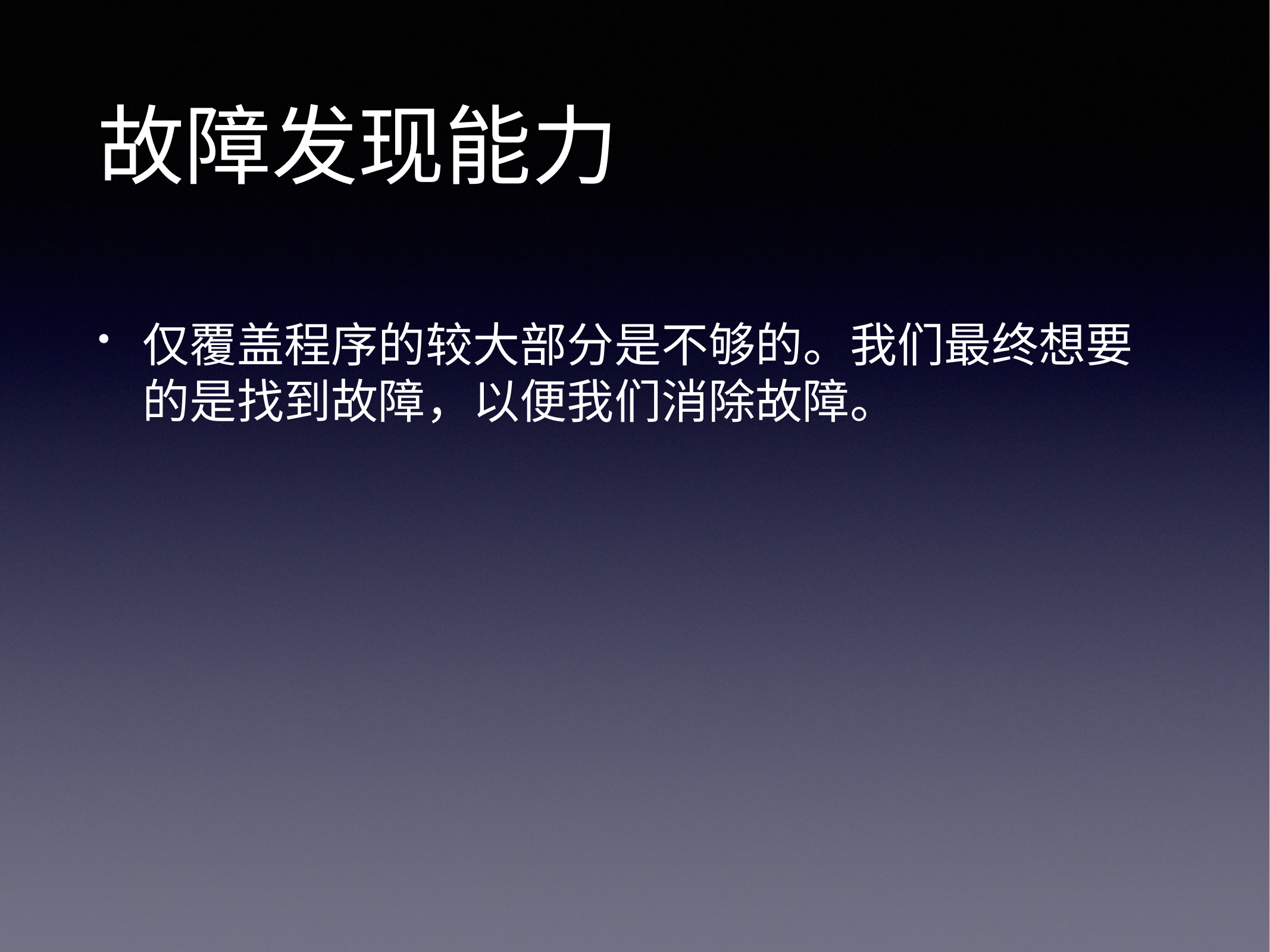

# 故障发现能力
仅覆盖程序的较大部分是不够的。我们最终想要的是找到故障，以便我们消除故障。